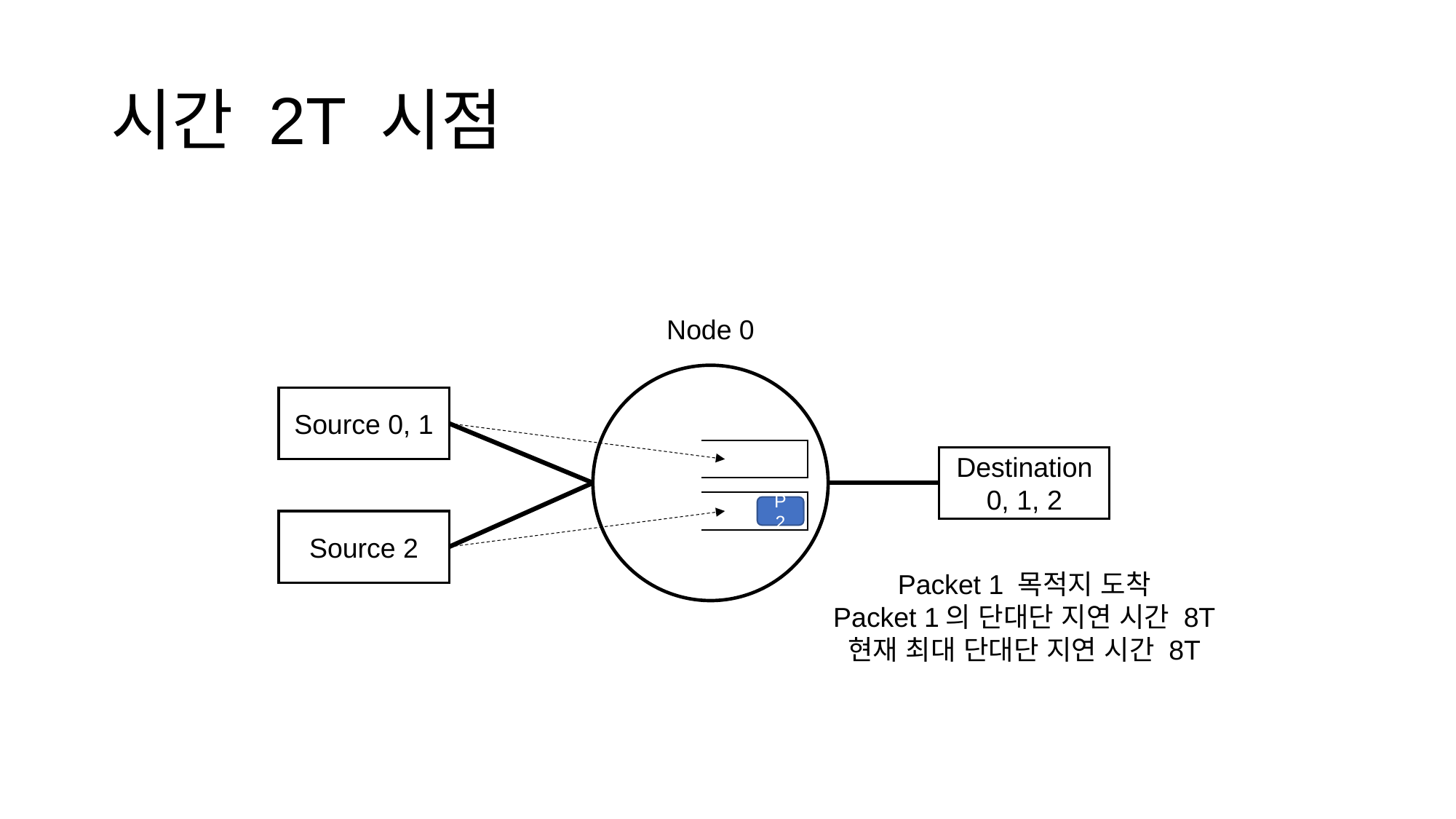

# 시간 2T 시점
Node 0

Source 0, 1

Destination 0, 1, 2

P2
Source 2
Packet 1 목적지 도착
Packet 1의 단대단 지연 시간 8T
현재 최대 단대단 지연 시간 8T